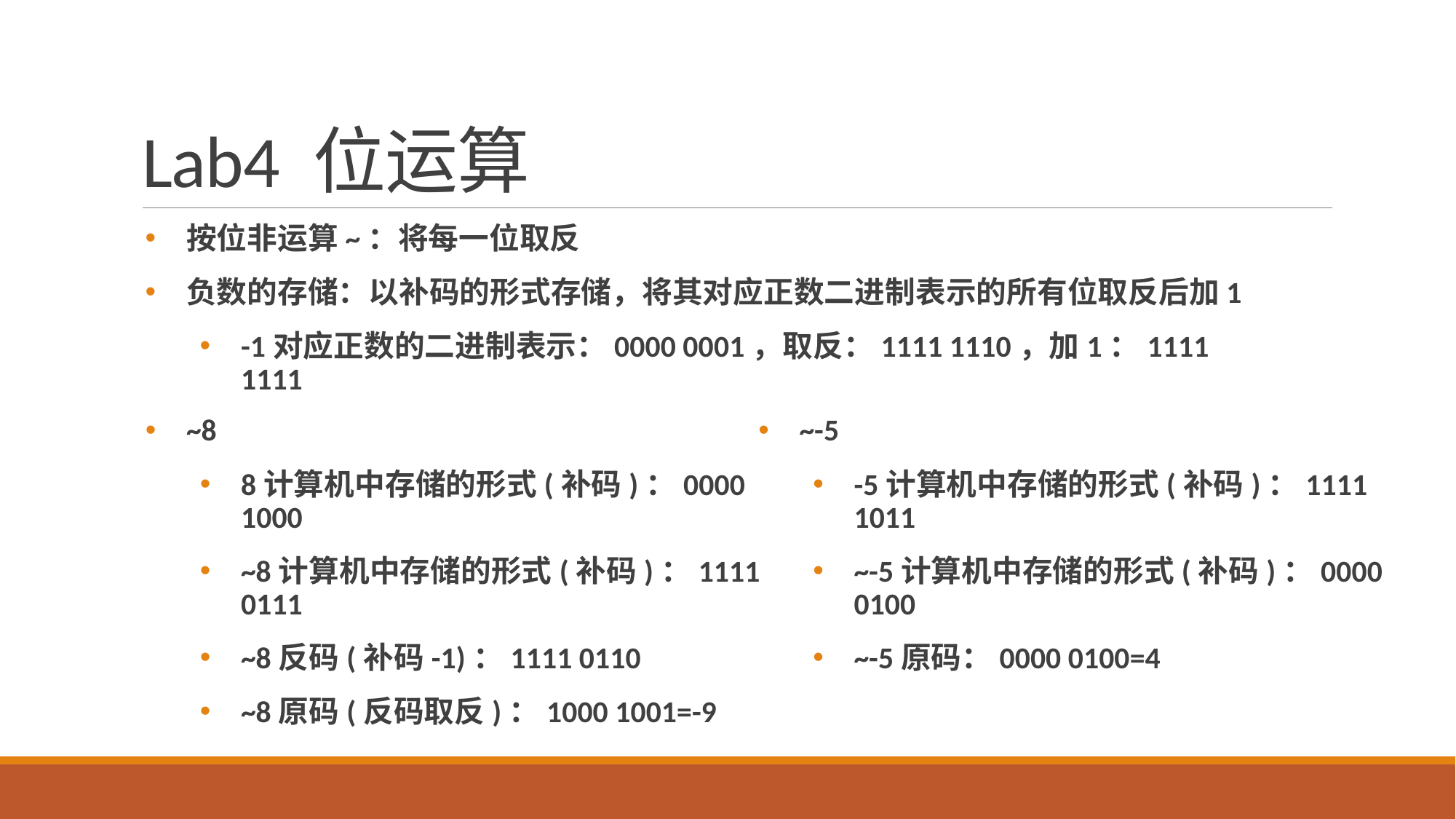

# Lab4 位运算
按位非运算~：将每一位取反
负数的存储：以补码的形式存储，将其对应正数二进制表示的所有位取反后加1
-1对应正数的二进制表示：0000 0001，取反：1111 1110，加1：1111 1111
~8
8计算机中存储的形式(补码)：0000 1000
~8计算机中存储的形式(补码)：1111 0111
~8反码(补码-1)：1111 0110
~8原码(反码取反)：1000 1001=-9
~-5
-5计算机中存储的形式(补码)：1111 1011
~-5计算机中存储的形式(补码)：0000 0100
~-5原码：0000 0100=4